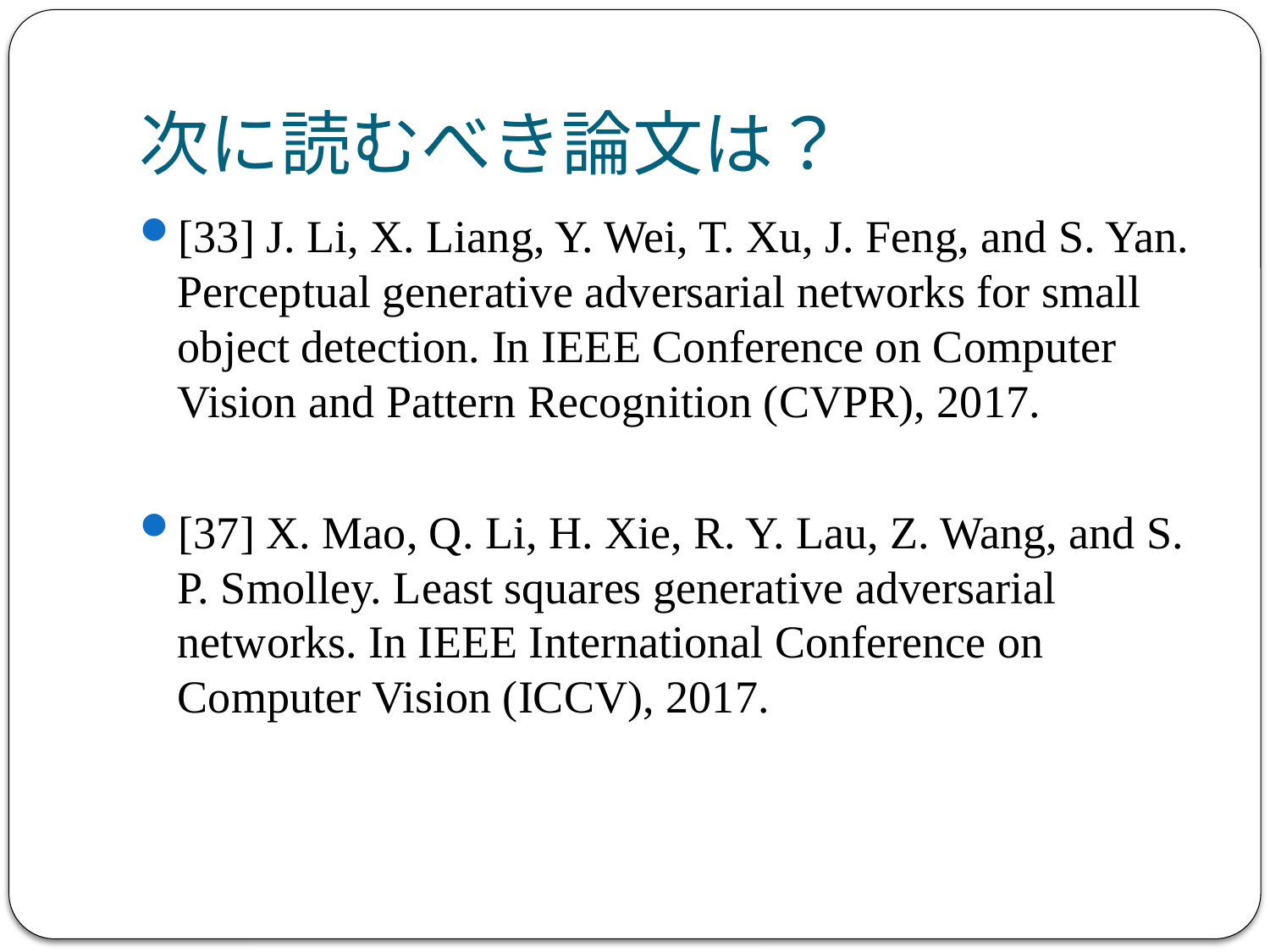

# 次に読むべき論文は？
[33] J. Li, X. Liang, Y. Wei, T. Xu, J. Feng, and S. Yan. Perceptual generative adversarial networks for small object detection. In IEEE Conference on Computer Vision and Pattern Recognition (CVPR), 2017.

[37] X. Mao, Q. Li, H. Xie, R. Y. Lau, Z. Wang, and S. P. Smolley. Least squares generative adversarial networks. In IEEE International Conference on Computer Vision (ICCV), 2017.